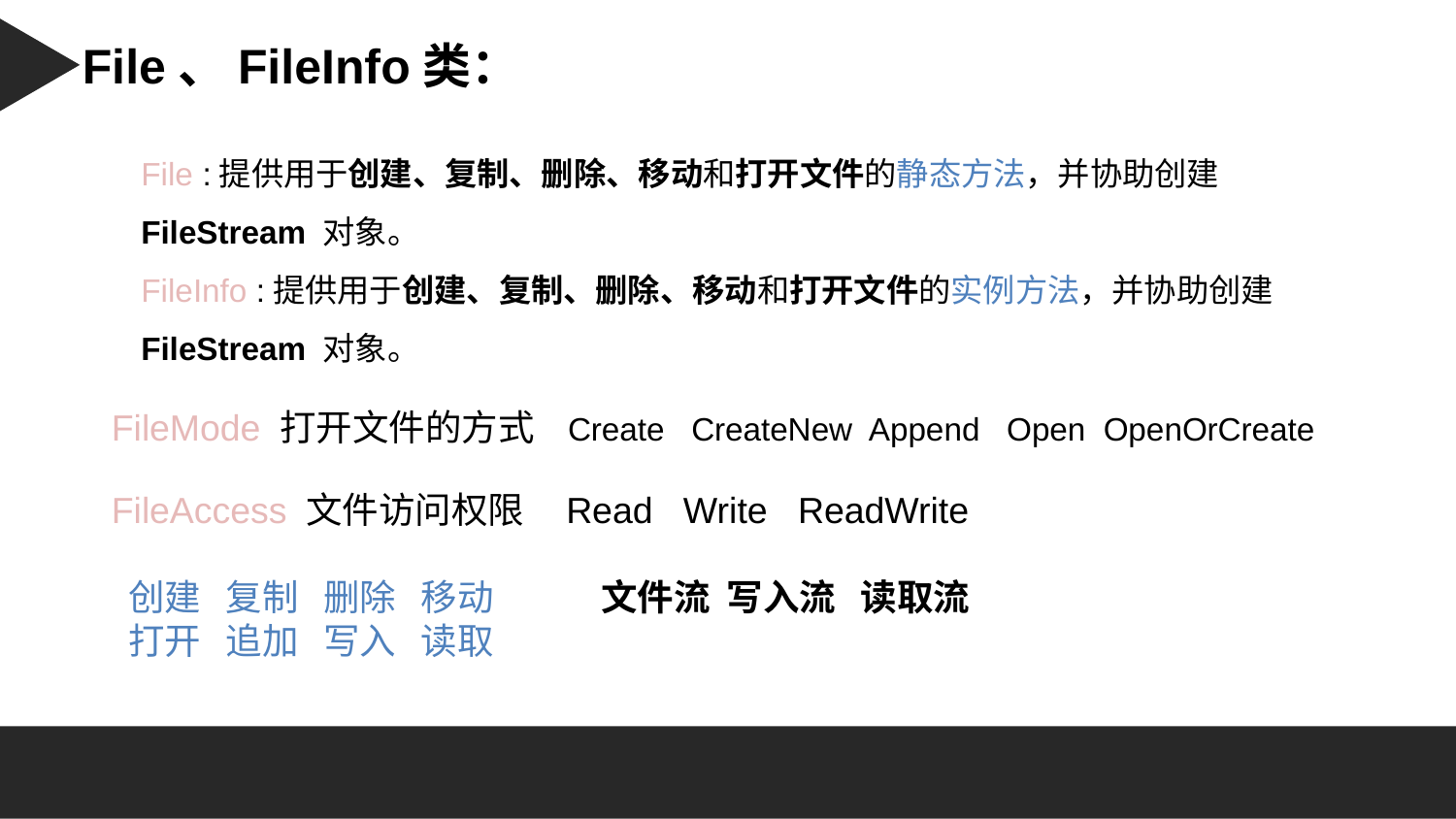

Character 字符串：

File、FileInfo类：
File :提供用于创建、复制、删除、移动和打开文件的静态方法，并协助创建 FileStream 对象。
FileInfo :提供用于创建、复制、删除、移动和打开文件的实例方法，并协助创建 FileStream 对象。

FileMode 打开文件的方式   Create   CreateNew  Append   Open  OpenOrCreate

FileAccess 文件访问权限    Read   Write   ReadWrite

 创建   复制   删除   移动             文件流  写入流   读取流
 打开   追加   写入   读取
stringWriter